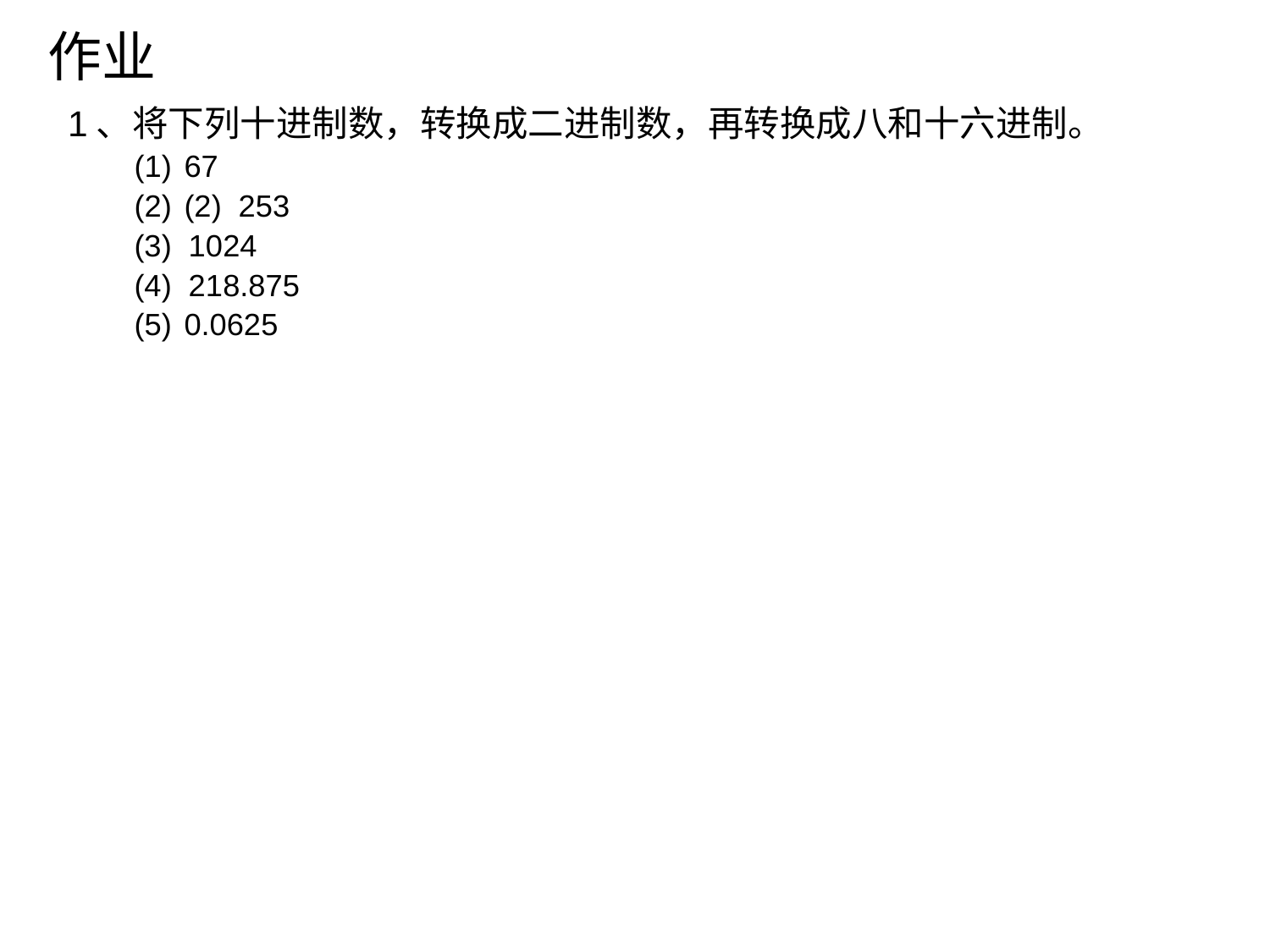

# 作业
1、将下列十进制数，转换成二进制数，再转换成八和十六进制。
67
(2)  253
(3)  1024
(4)  218.875
0.0625